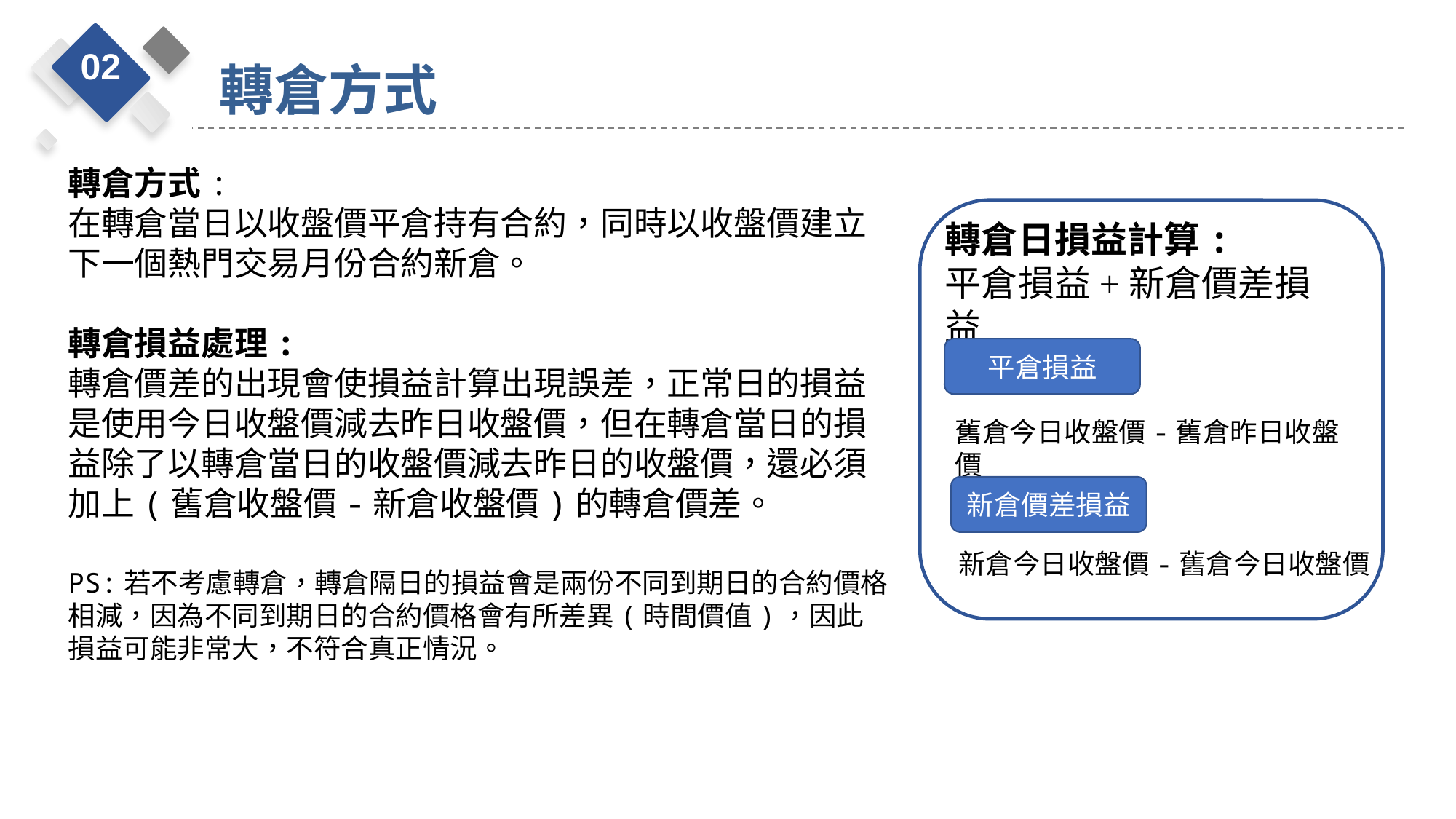

02

轉倉方式
轉倉方式:
在轉倉當日以收盤價平倉持有合約，同時以收盤價建立下一個熱門交易月份合約新倉。

轉倉損益處理:
轉倉價差的出現會使損益計算出現誤差，正常日的損益是使用今日收盤價減去昨日收盤價，但在轉倉當日的損益除了以轉倉當日的收盤價減去昨日的收盤價，還必須加上(舊倉收盤價-新倉收盤價)的轉倉價差。

PS:若不考慮轉倉，轉倉隔日的損益會是兩份不同到期日的合約價格相減，因為不同到期日的合約價格會有所差異(時間價值)，因此損益可能非常大，不符合真正情況。

轉倉日損益計算:
平倉損益+新倉價差損益

平倉損益
舊倉今日收盤價-舊倉昨日收盤價
新倉價差損益
新倉今日收盤價-舊倉今日收盤價